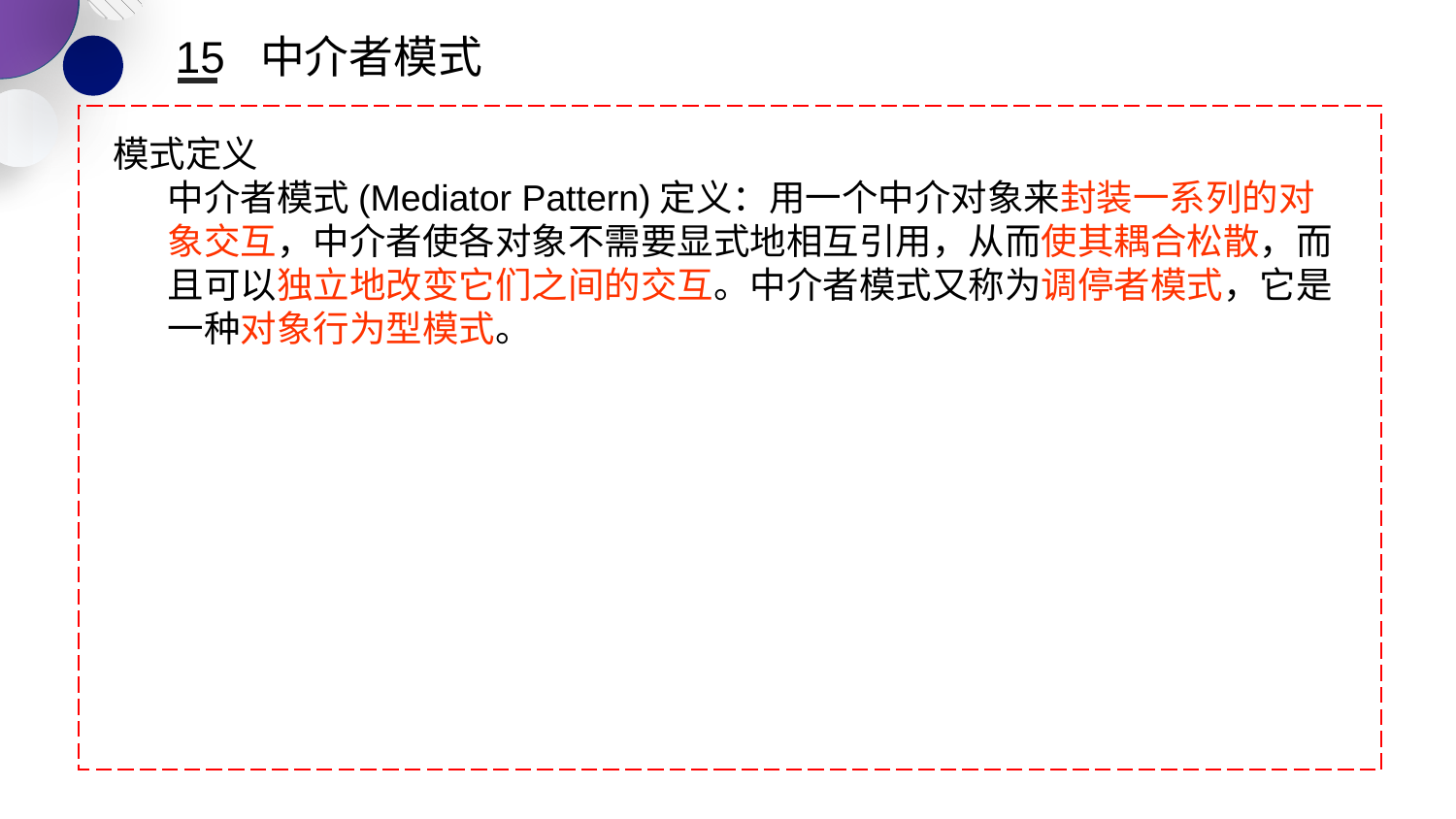

15  中介者模式

模式定义
中介者模式(Mediator Pattern)定义：用一个中介对象来封装一系列的对象交互，中介者使各对象不需要显式地相互引用，从而使其耦合松散，而且可以独立地改变它们之间的交互。中介者模式又称为调停者模式，它是一种对象行为型模式。